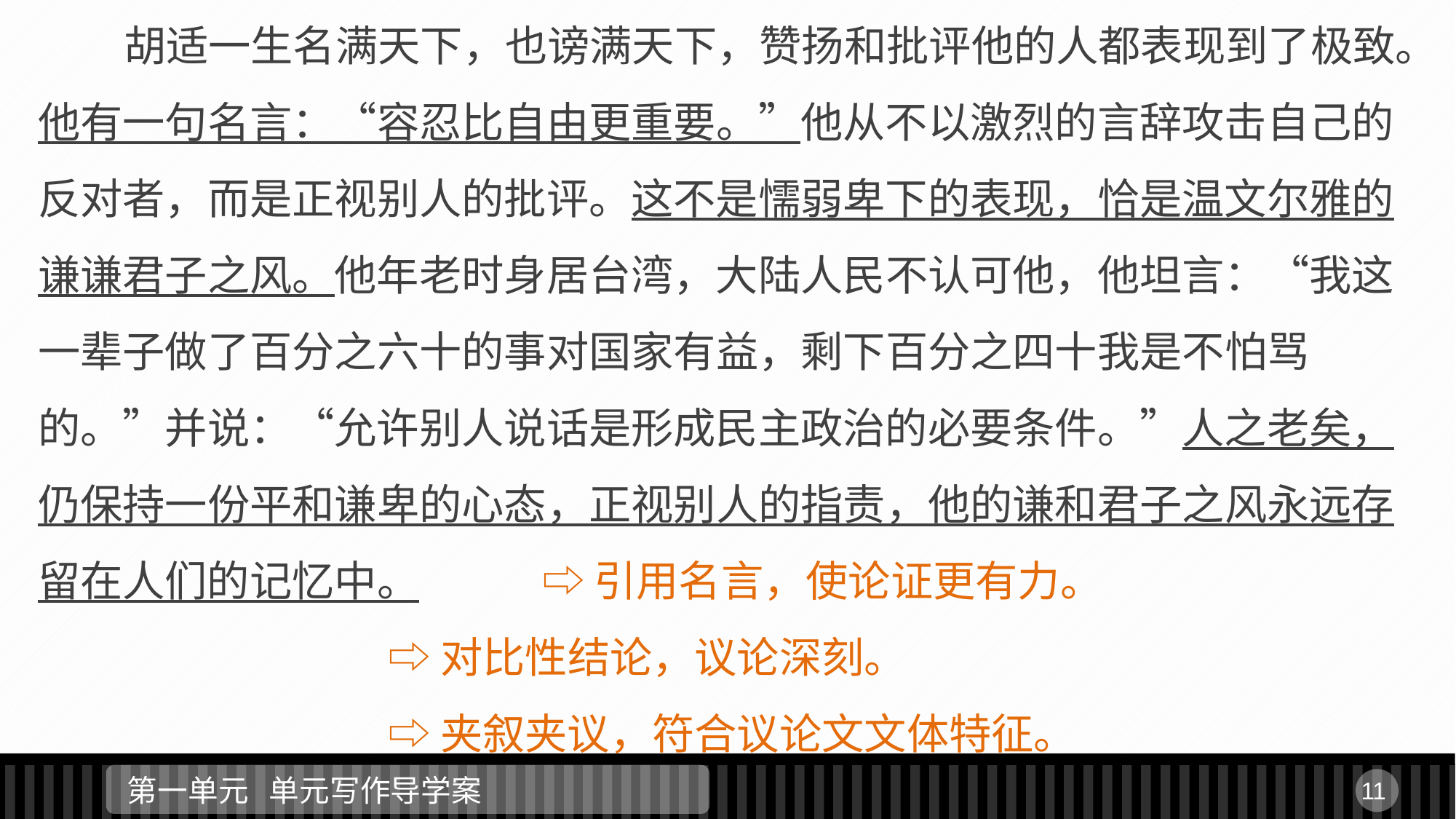

胡适一生名满天下，也谤满天下，赞扬和批评他的人都表现到了极致。他有一句名言：“容忍比自由更重要。”他从不以激烈的言辞攻击自己的反对者，而是正视别人的批评。这不是懦弱卑下的表现，恰是温文尔雅的谦谦君子之风。他年老时身居台湾，大陆人民不认可他，他坦言：“我这一辈子做了百分之六十的事对国家有益，剩下百分之四十我是不怕骂的。”并说：“允许别人说话是形成民主政治的必要条件。”人之老矣，仍保持一份平和谦卑的心态，正视别人的指责，他的谦和君子之风永远存留在人们的记忆中。             ⇨ 引用名言，使论证更有力。
                                     ⇨对比性结论，议论深刻。
                                     ⇨夹叙夹议，符合议论文文体特征。